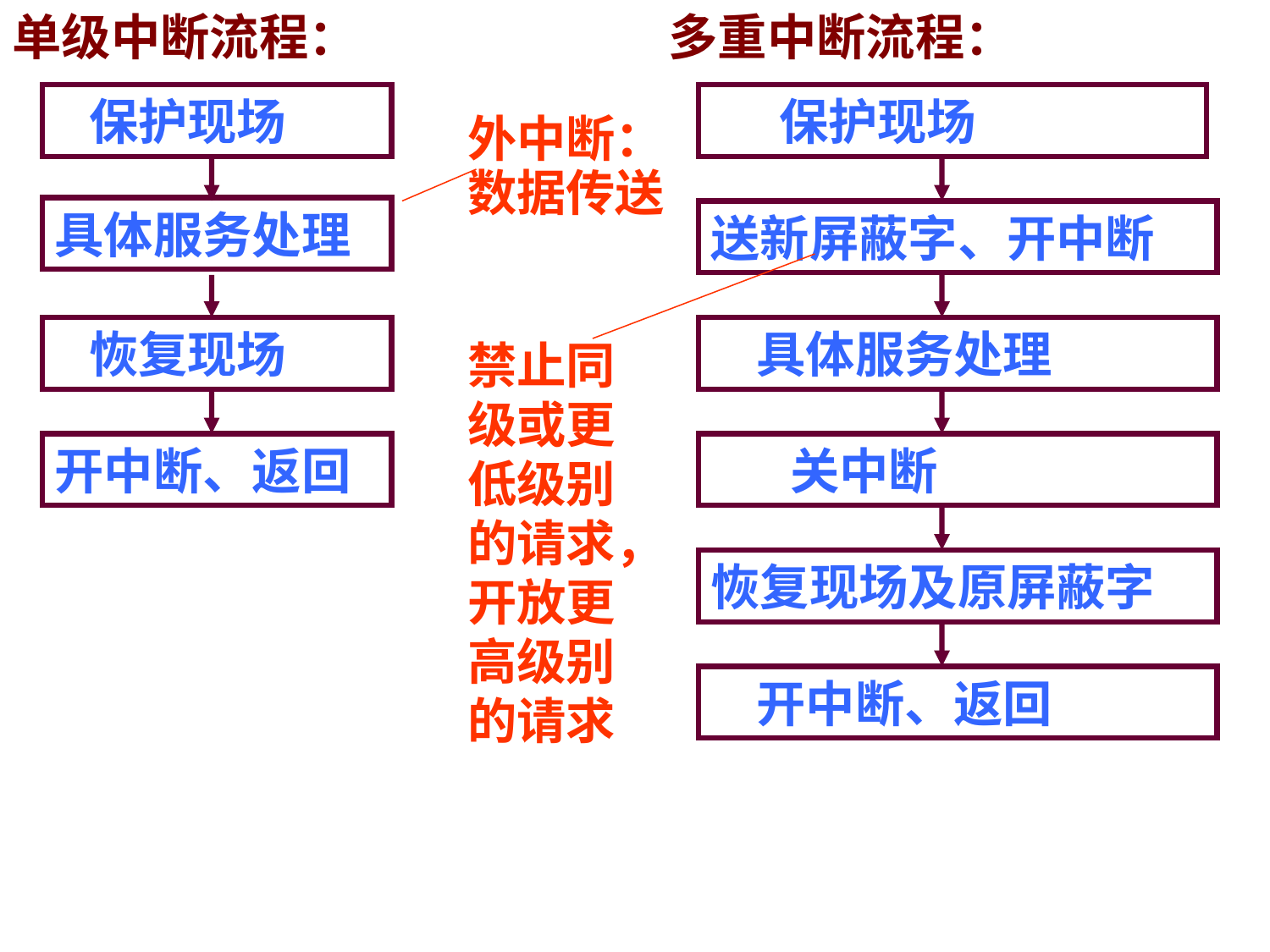

单级中断流程：
多重中断流程：
  保护现场
     保护现场
外中断：
数据传送

具体服务处理
送新屏蔽字、开中断

  恢复现场
   具体服务处理
禁止同级或更低级别的请求，开放更高级别的请求

开中断、返回
      关中断

恢复现场及原屏蔽字

   开中断、返回